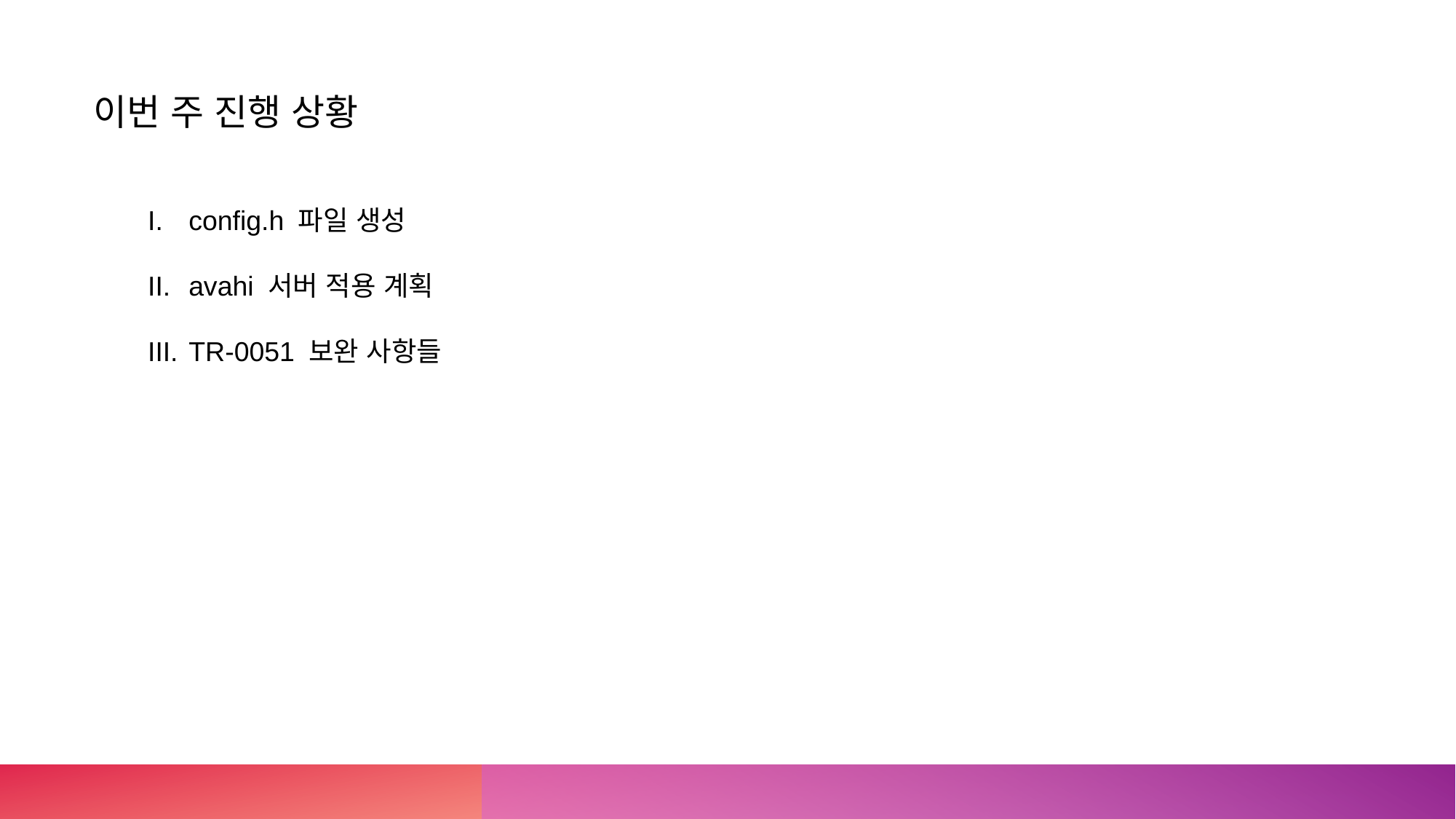

이번 주 진행 상황
config.h 파일 생성

avahi 서버 적용 계획

TR-0051 보완 사항들